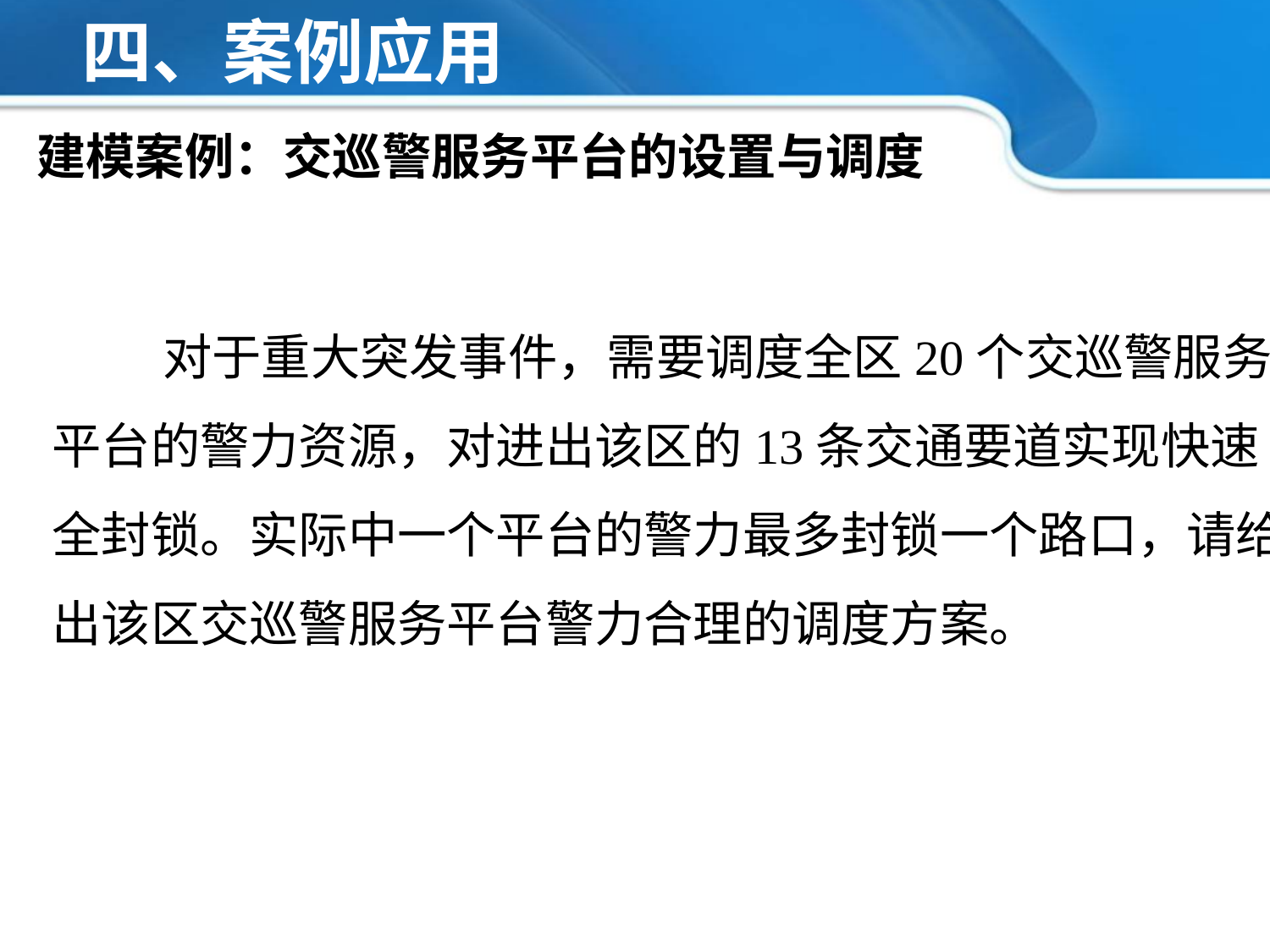

四、案例应用
建模案例：交巡警服务平台的设置与调度
         对于重大突发事件，需要调度全区20个交巡警服务平台的警力资源，对进出该区的13条交通要道实现快速全封锁。实际中一个平台的警力最多封锁一个路口，请给出该区交巡警服务平台警力合理的调度方案。